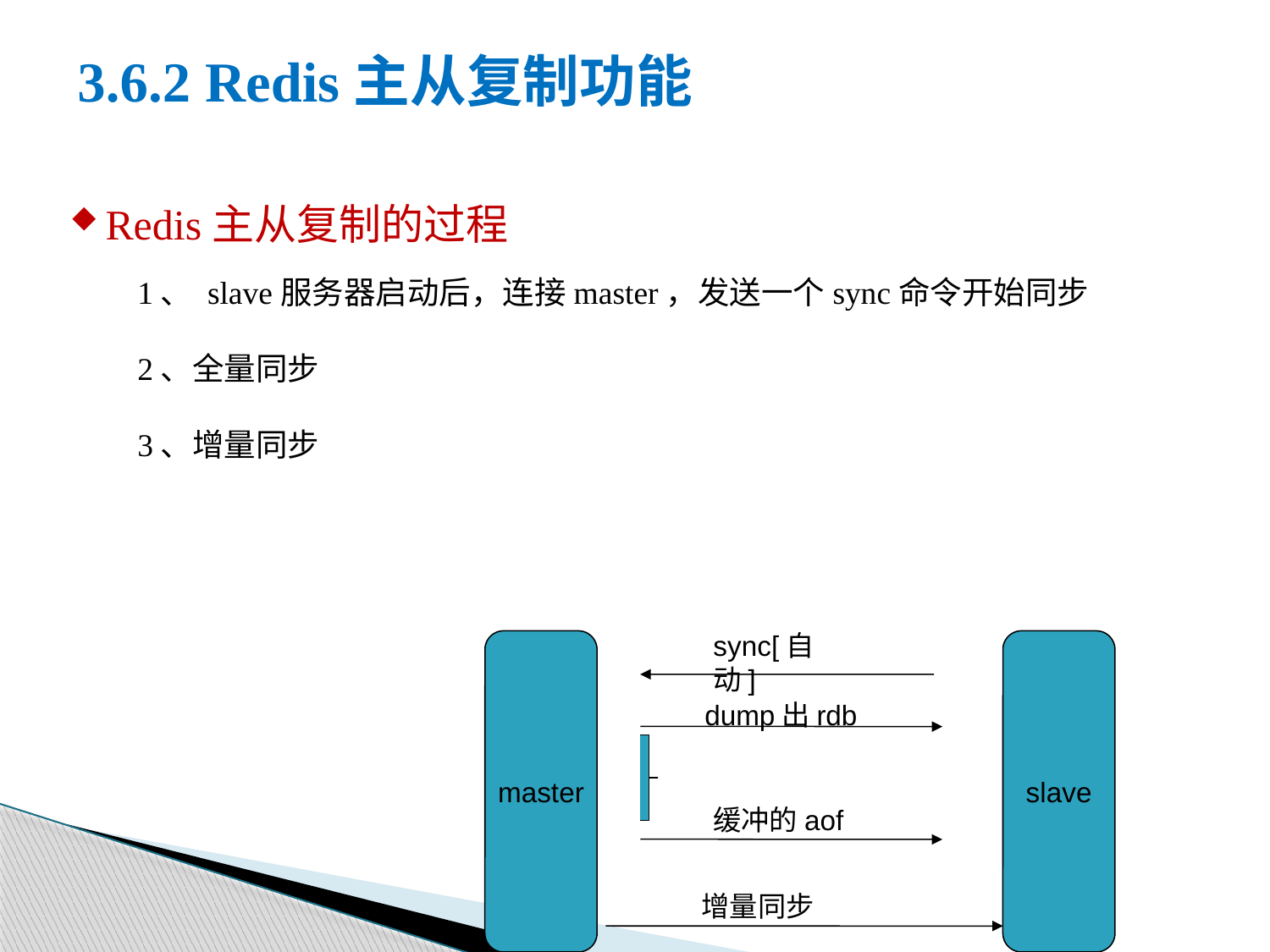

# 3.6.2 Redis主从复制功能
Redis主从复制的过程
1、 slave服务器启动后，连接master，发送一个sync命令开始同步

2、全量同步

3、增量同步

sync[自动]
master
slave

dump出rdb

缓冲的aof

        增量同步